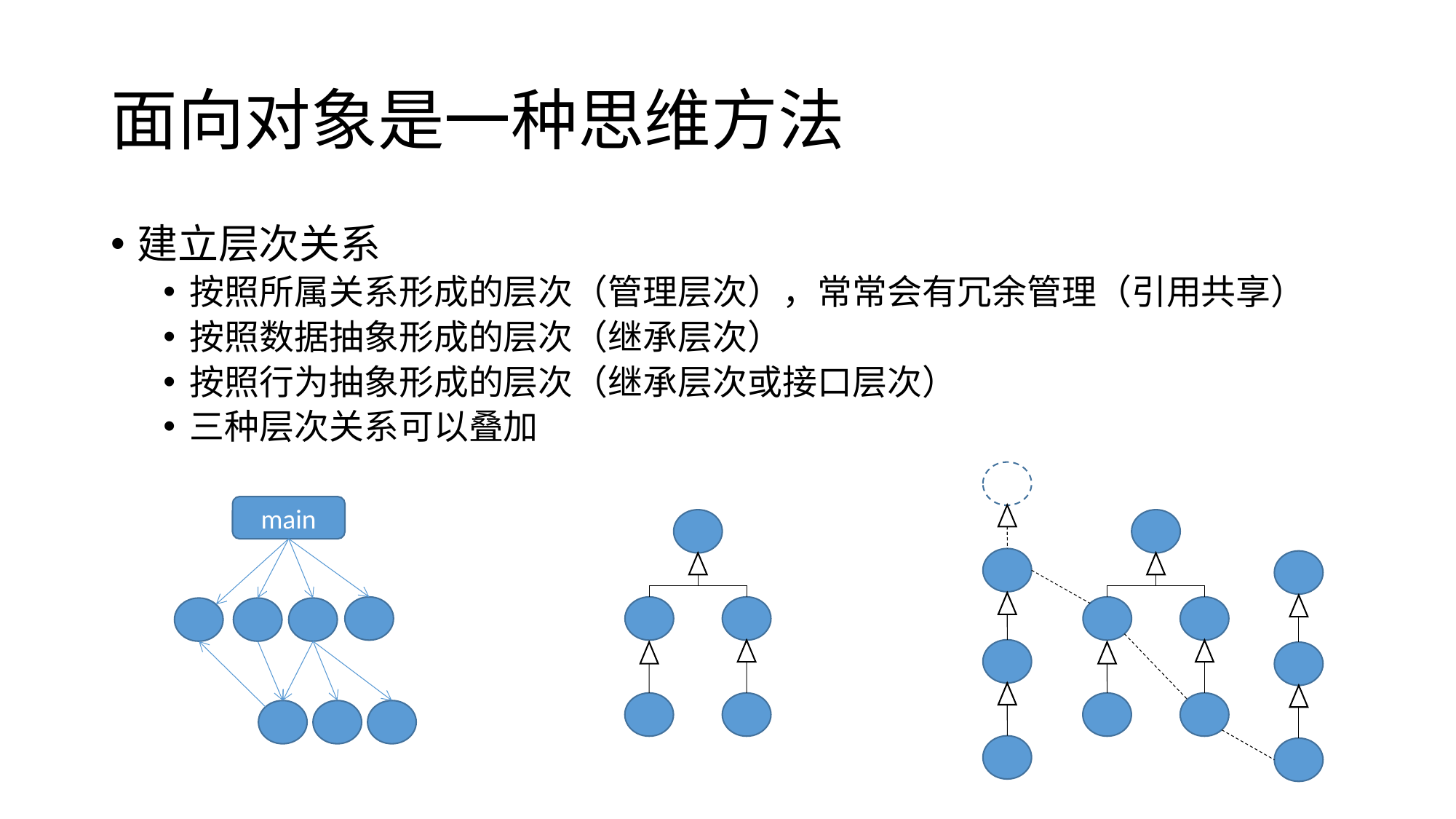

# 面向对象是一种思维方法
建立层次关系
按照所属关系形成的层次（管理层次），常常会有冗余管理（引用共享）
按照数据抽象形成的层次（继承层次）
按照行为抽象形成的层次（继承层次或接口层次）
三种层次关系可以叠加

main